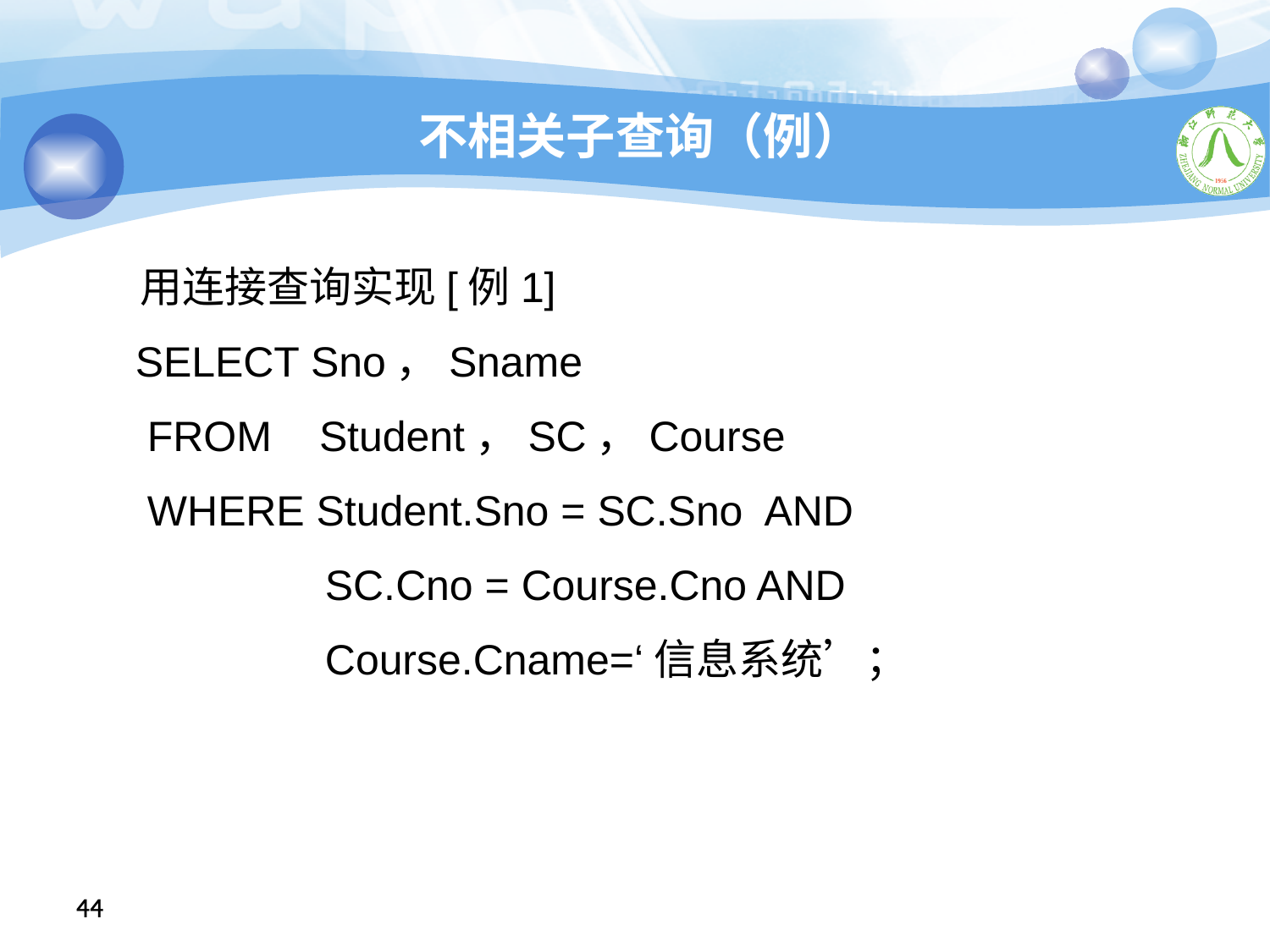

# 不相关子查询（例）
用连接查询实现[例1]
     SELECT Sno，Sname
      FROM    Student，SC，Course
      WHERE Student.Sno = SC.Sno  AND
                     SC.Cno = Course.Cno AND
                     Course.Cname=‘信息系统’；
44